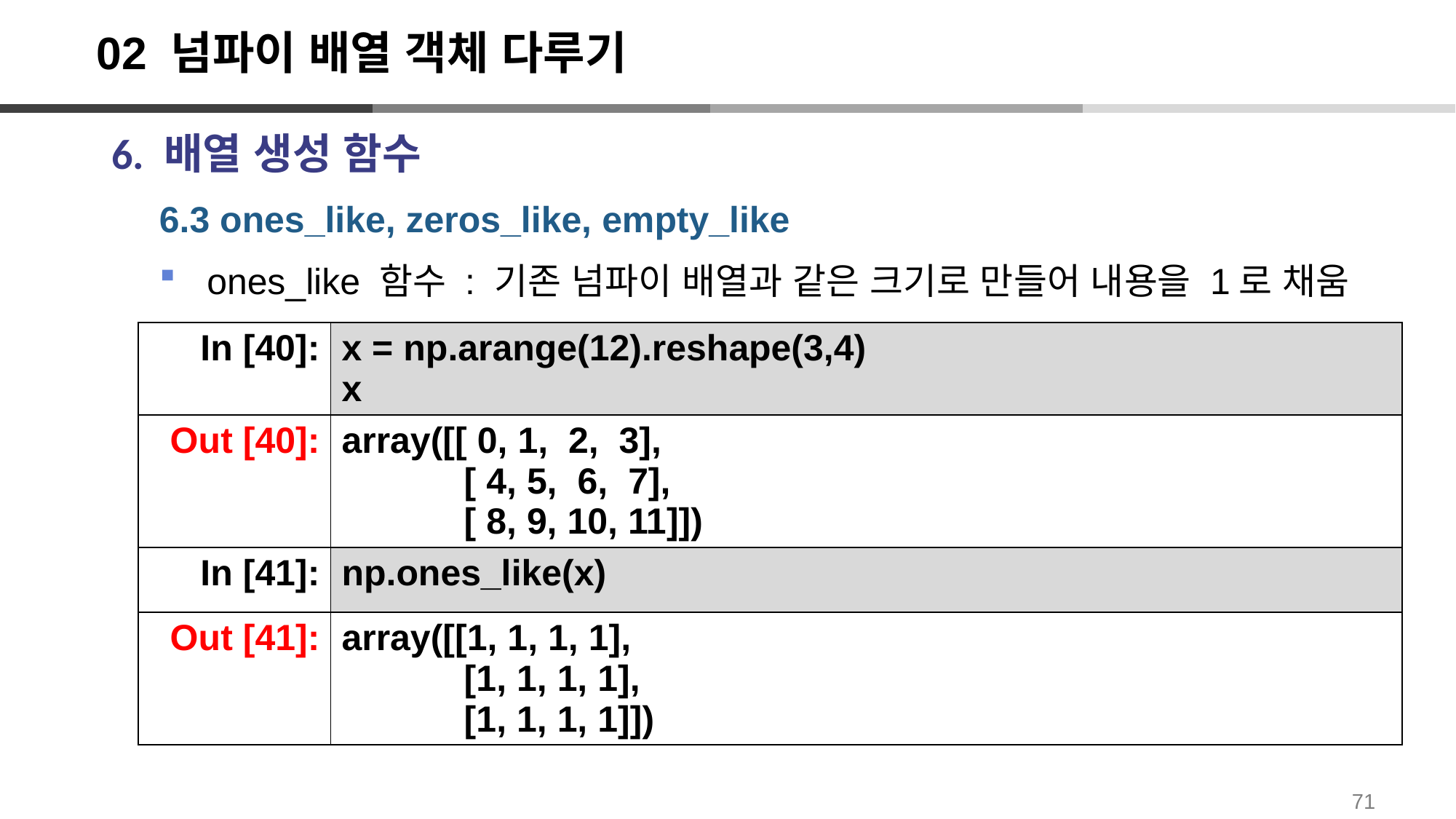

# 02 넘파이 배열 객체 다루기
6. 배열 생성 함수
6.3 ones_like, zeros_like, empty_like
ones_like 함수 : 기존 넘파이 배열과 같은 크기로 만들어 내용을 1로 채움
| In [40]: | x = np.arange(12).reshape(3,4) x |
| --- | --- |
| Out [40]: | array([[ 0, 1, 2, 3], [ 4, 5, 6, 7], [ 8, 9, 10, 11]]) |
| In [41]: | np.ones\_like(x) |
| Out [41]: | array([[1, 1, 1, 1], [1, 1, 1, 1], [1, 1, 1, 1]]) |